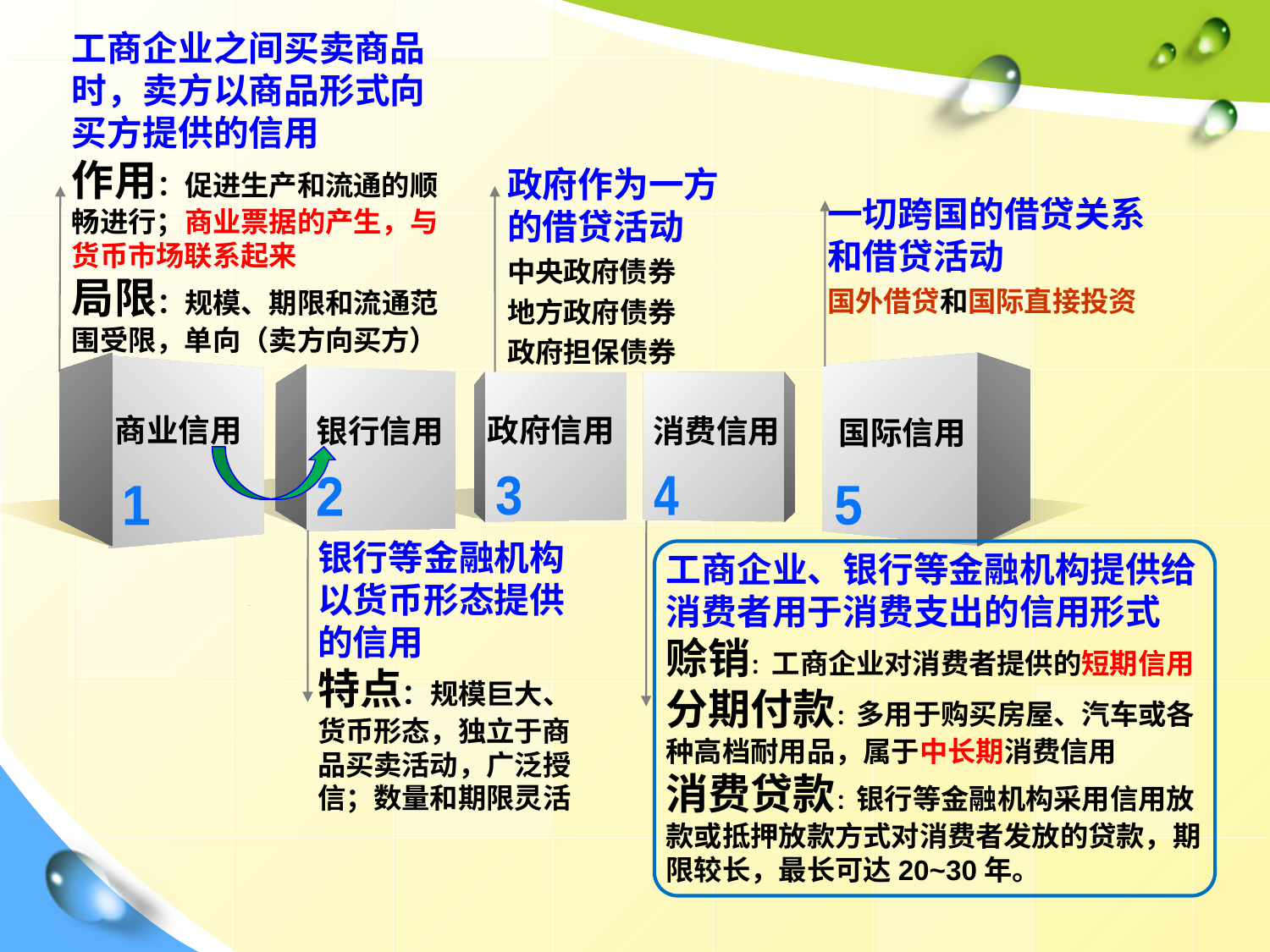

工商企业之间买卖商品时，卖方以商品形式向买方提供的信用
作用：促进生产和流通的顺畅进行；商业票据的产生，与货币市场联系起来
局限：规模、期限和流通范围受限，单向（卖方向买方）
政府作为一方的借贷活动
中央政府债券
地方政府债券
政府担保债券

一切跨国的借贷关系和借贷活动
国外借贷和国际直接投资

商业信用
政府信用
银行信用
消费信用
国际信用

3
4

2
1
5

银行等金融机构以货币形态提供的信用
特点：规模巨大、货币形态，独立于商品买卖活动，广泛授信；数量和期限灵活

工商企业、银行等金融机构提供给消费者用于消费支出的信用形式
赊销：工商企业对消费者提供的短期信用
分期付款：多用于购买房屋、汽车或各种高档耐用品，属于中长期消费信用
消费贷款：银行等金融机构采用信用放款或抵押放款方式对消费者发放的贷款，期限较长，最长可达20~30年。